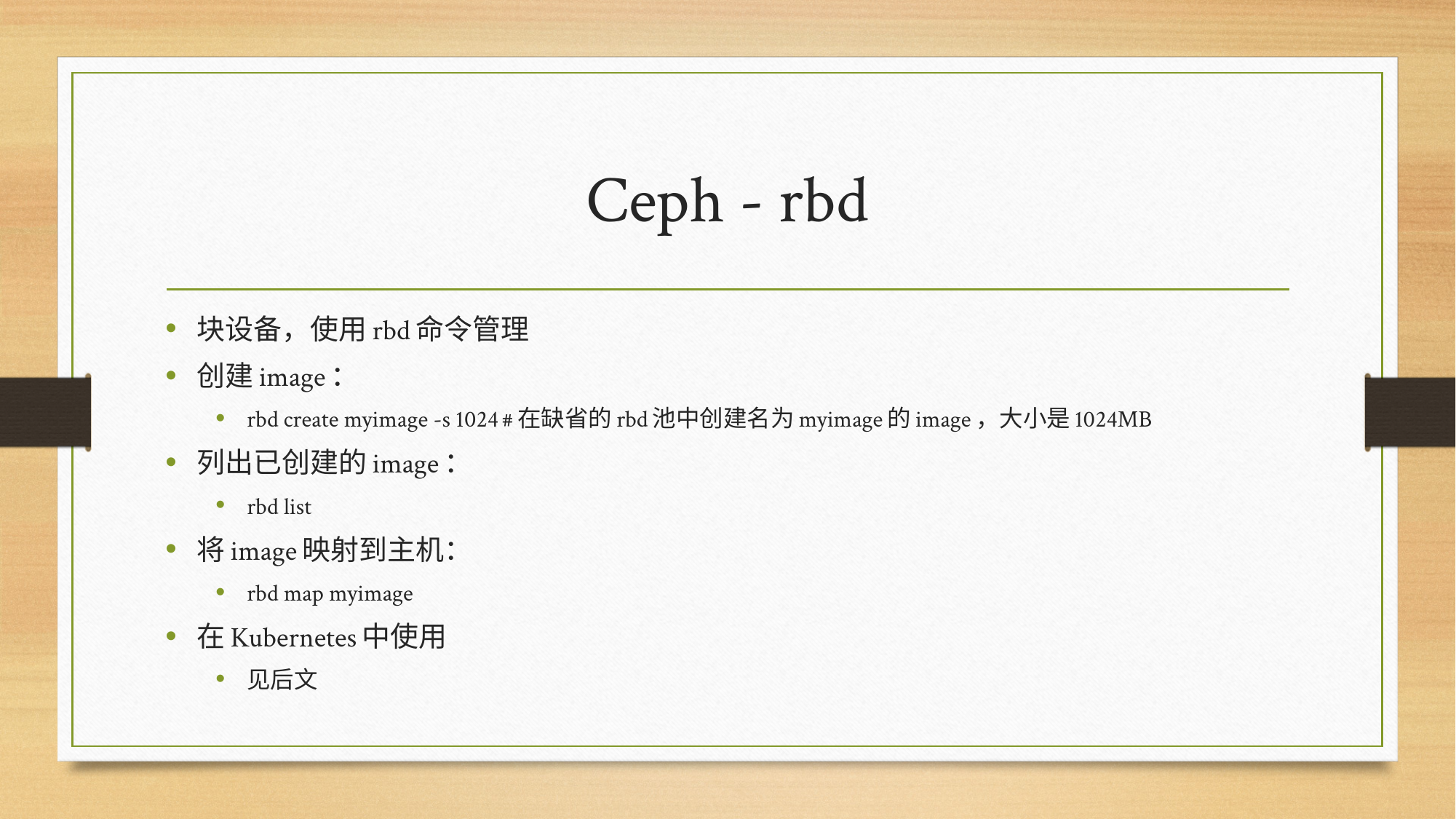

# Ceph - rbd
块设备，使用rbd命令管理
创建image：
rbd create myimage -s 1024		#在缺省的rbd池中创建名为myimage的image，大小是1024MB
列出已创建的image：
rbd list
将image映射到主机：
rbd map myimage
在Kubernetes中使用
见后文